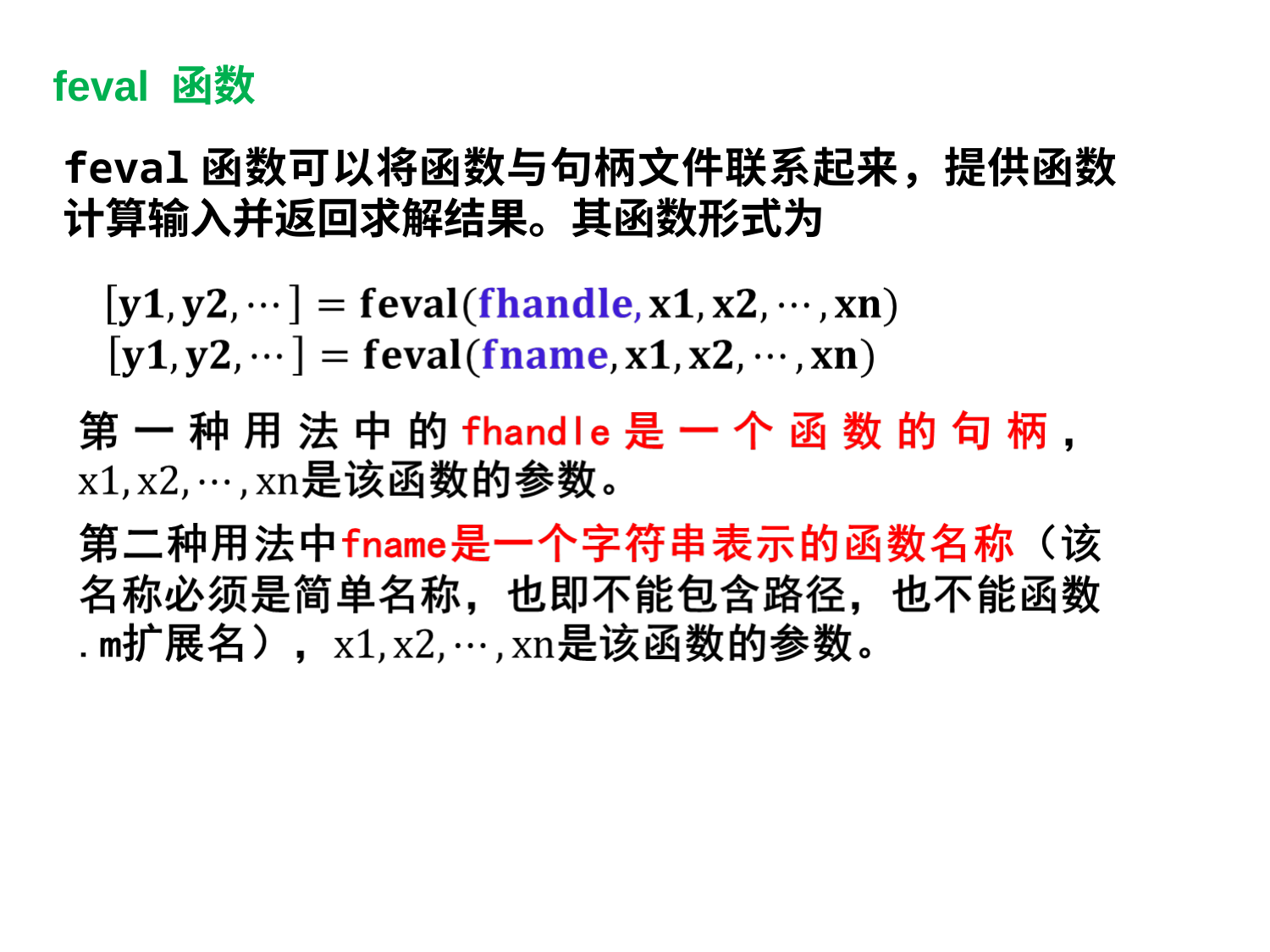

feval 函数
feval函数可以将函数与句柄文件联系起来，提供函数计算输入并返回求解结果。其函数形式为